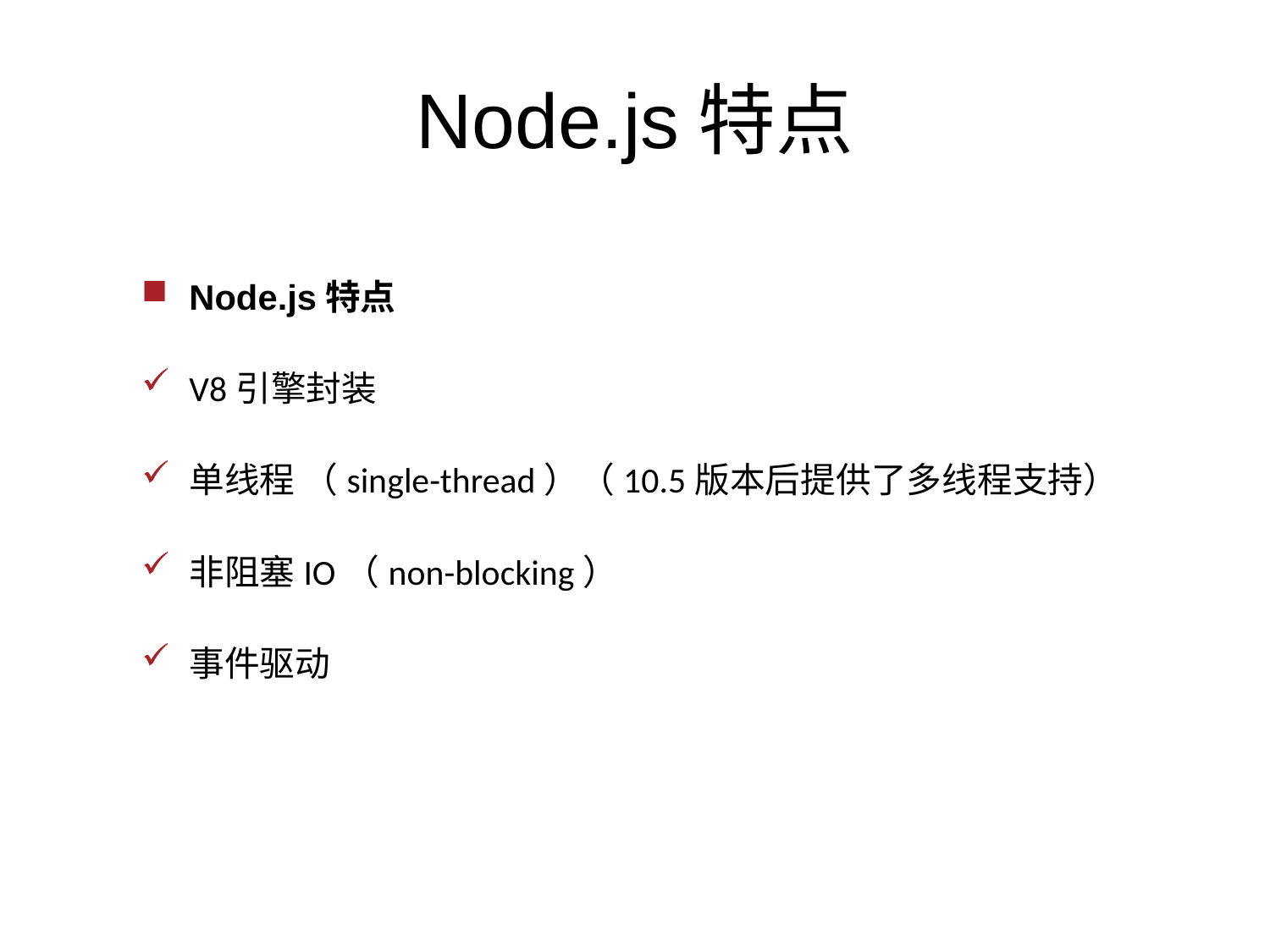

# Node.js特点
Node.js特点
V8引擎封装
单线程 （single-thread）（10.5版本后提供了多线程支持）
非阻塞IO（non-blocking）
事件驱动